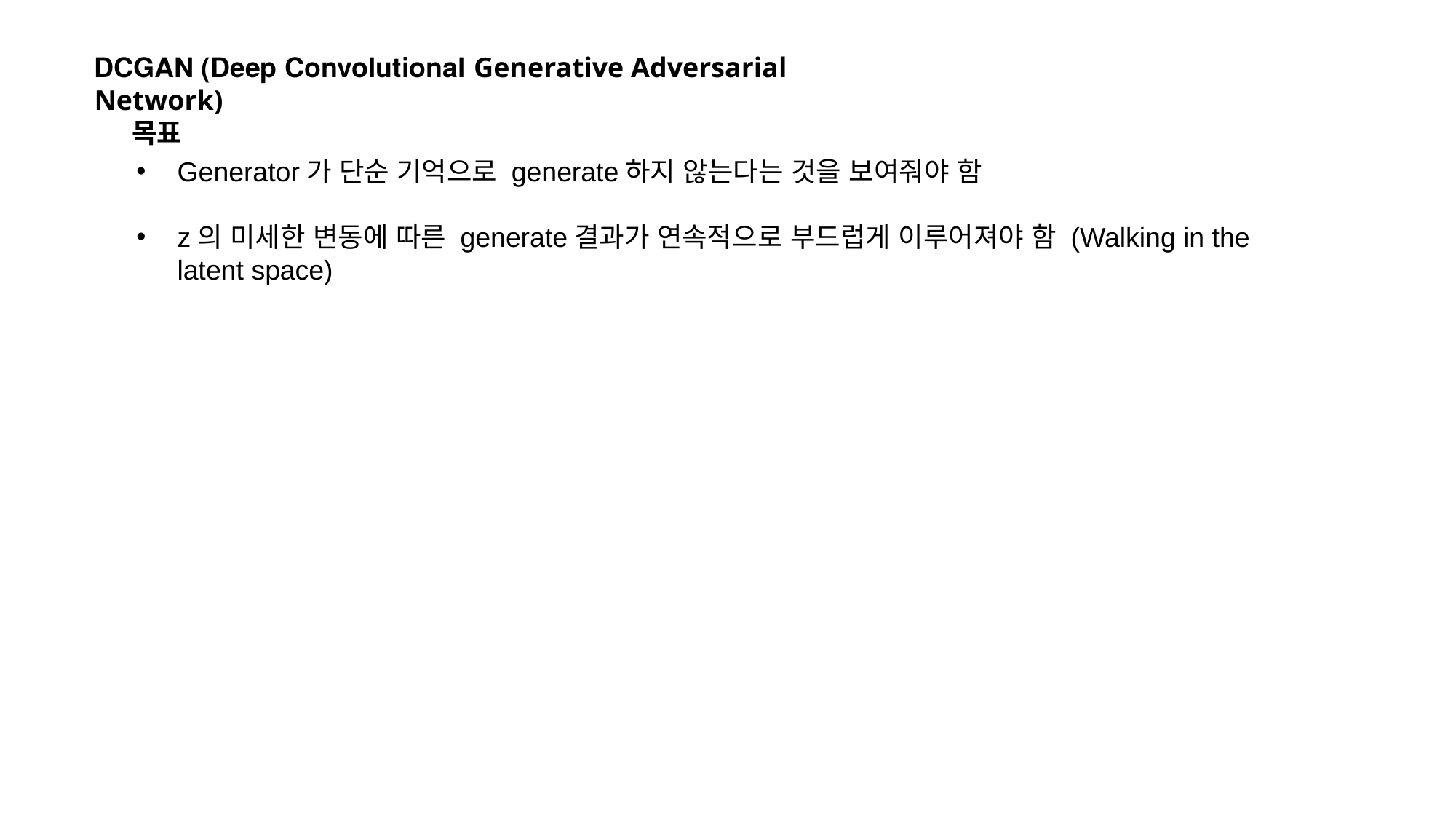

DCGAN (Deep Convolutional Generative Adversarial Network)
     목표
Generator가 단순 기억으로 generate하지 않는다는 것을 보여줘야 함

z의 미세한 변동에 따른 generate결과가 연속적으로 부드럽게 이루어져야 함 (Walking in the latent space)